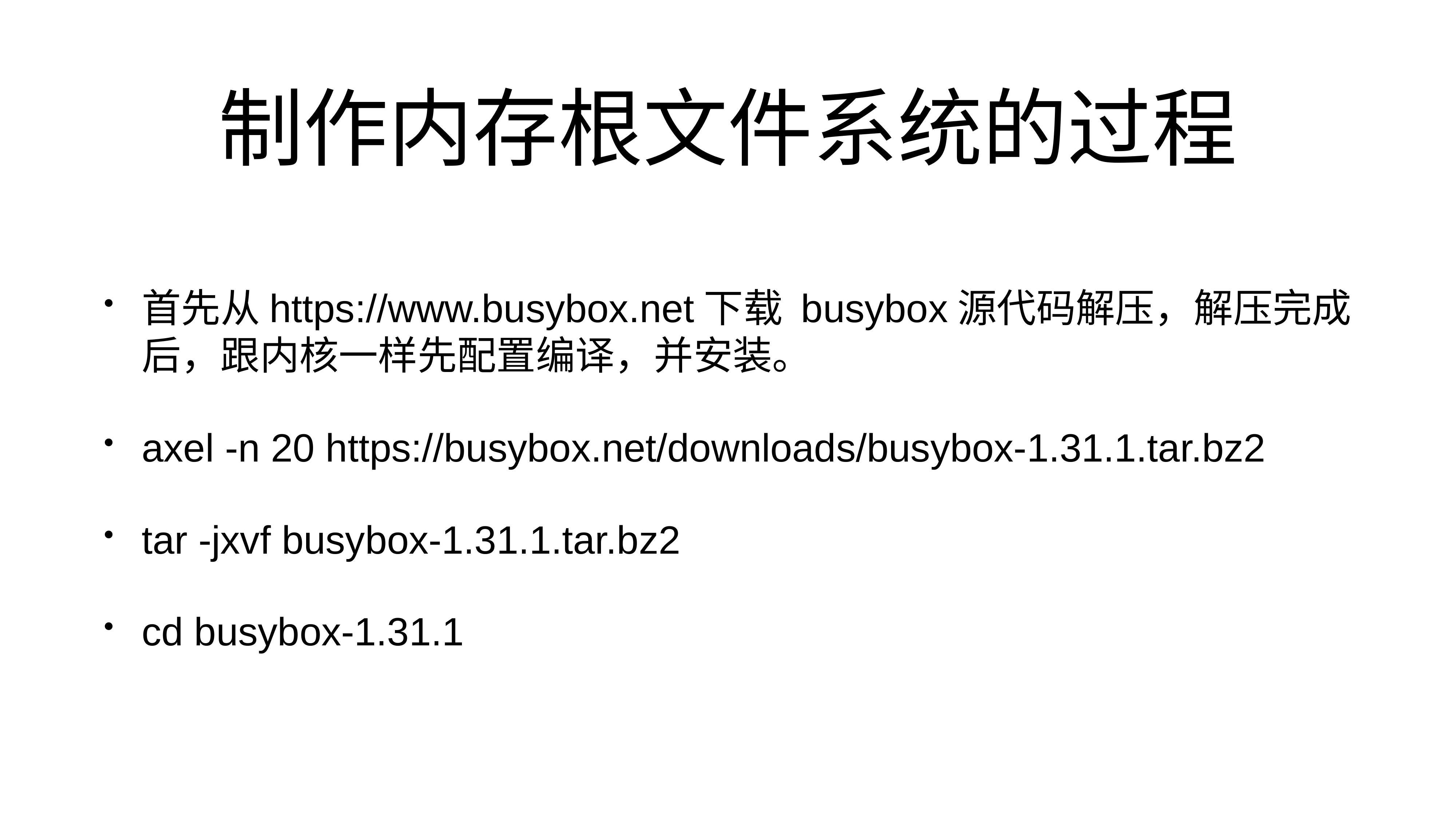

# 制作内存根文件系统的过程
首先从https://www.busybox.net下载 busybox源代码解压，解压完成后，跟内核一样先配置编译，并安装。
axel -n 20 https://busybox.net/downloads/busybox-1.31.1.tar.bz2
tar -jxvf busybox-1.31.1.tar.bz2
cd busybox-1.31.1